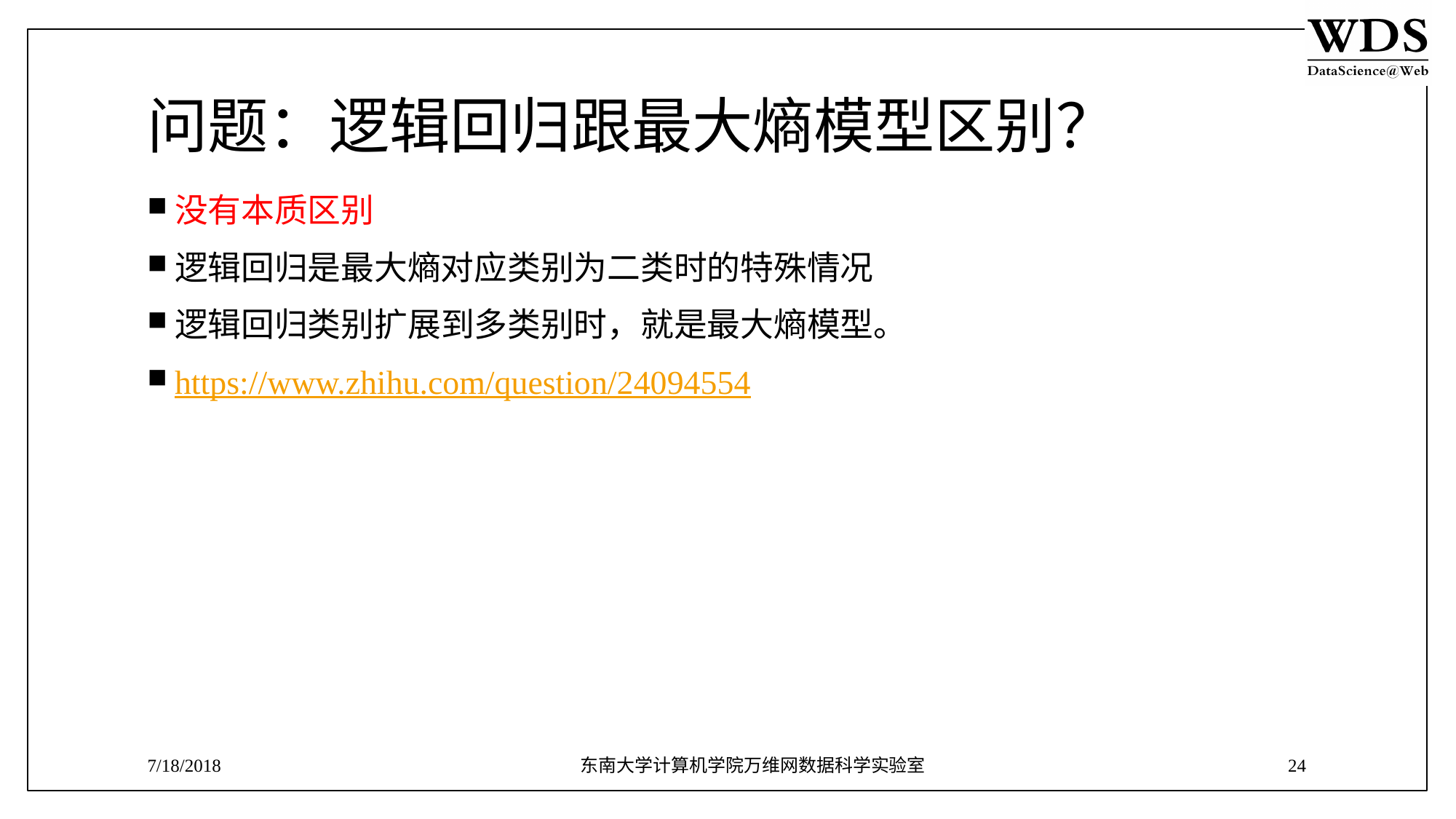

# 问题：逻辑回归跟最大熵模型区别？
没有本质区别
逻辑回归是最大熵对应类别为二类时的特殊情况
逻辑回归类别扩展到多类别时，就是最大熵模型。
https://www.zhihu.com/question/24094554

7/18/2018
东南大学计算机学院万维网数据科学实验室
24